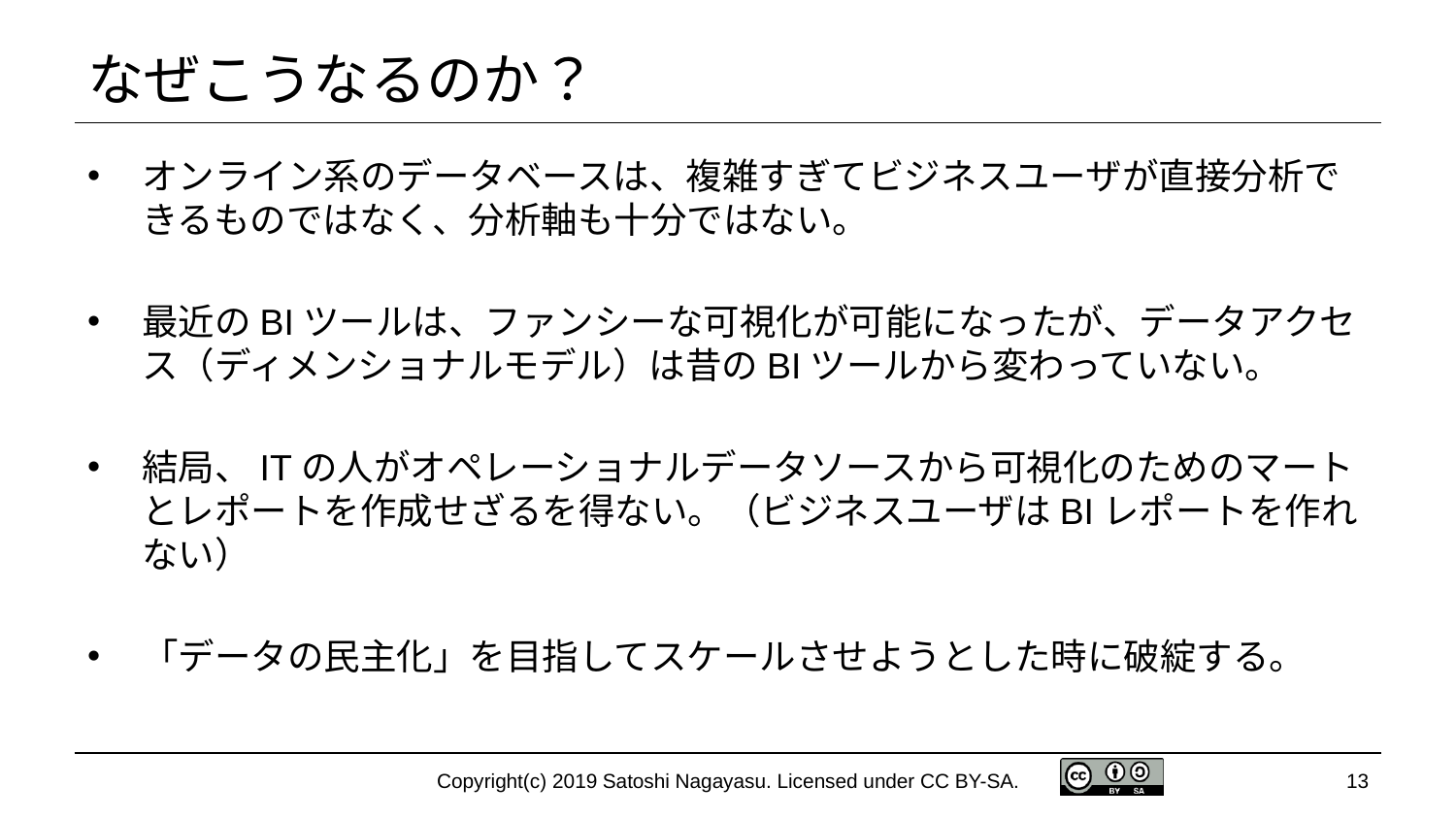

# なぜこうなるのか？
オンライン系のデータベースは、複雑すぎてビジネスユーザが直接分析できるものではなく、分析軸も十分ではない。

最近のBIツールは、ファンシーな可視化が可能になったが、データアクセス（ディメンショナルモデル）は昔のBIツールから変わっていない。

結局、ITの人がオペレーショナルデータソースから可視化のためのマートとレポートを作成せざるを得ない。（ビジネスユーザはBIレポートを作れない）

「データの民主化」を目指してスケールさせようとした時に破綻する。
Copyright(c) 2019 Satoshi Nagayasu. Licensed under CC BY-SA.
13